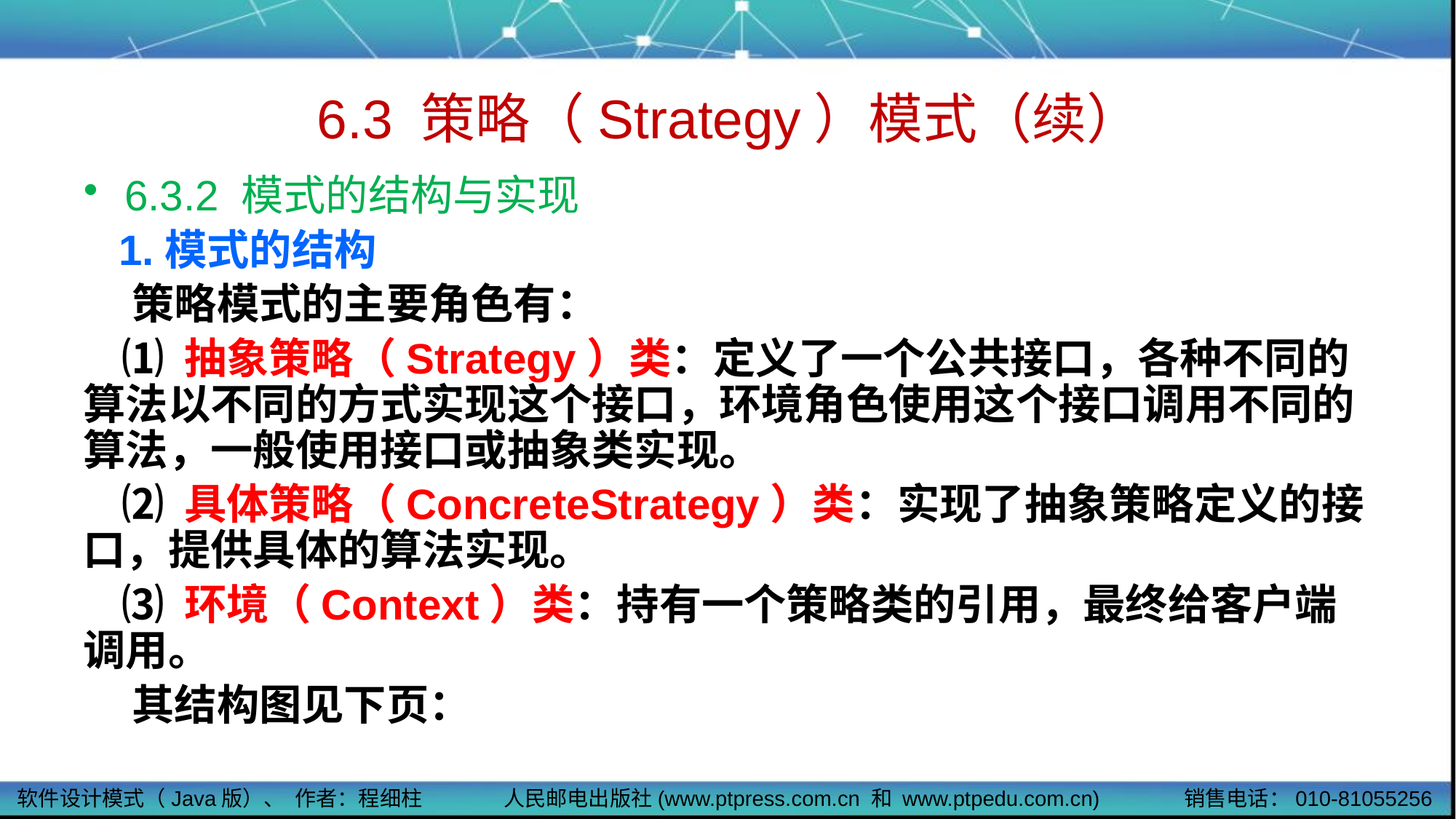

# 6.3 策略（Strategy）模式（续）
6.3.2 模式的结构与实现
   1.模式的结构
    策略模式的主要角色有：
    ⑴ 抽象策略（Strategy）类：定义了一个公共接口，各种不同的算法以不同的方式实现这个接口，环境角色使用这个接口调用不同的算法，一般使用接口或抽象类实现。
    ⑵ 具体策略（ConcreteStrategy）类：实现了抽象策略定义的接口，提供具体的算法实现。
    ⑶ 环境（Context）类：持有一个策略类的引用，最终给客户端调用。
    其结构图见下页：
软件设计模式（Java版）、  作者：程细柱
人民邮电出版社(www.ptpress.com.cn 和 www.ptpedu.com.cn)
销售电话：010-81055256